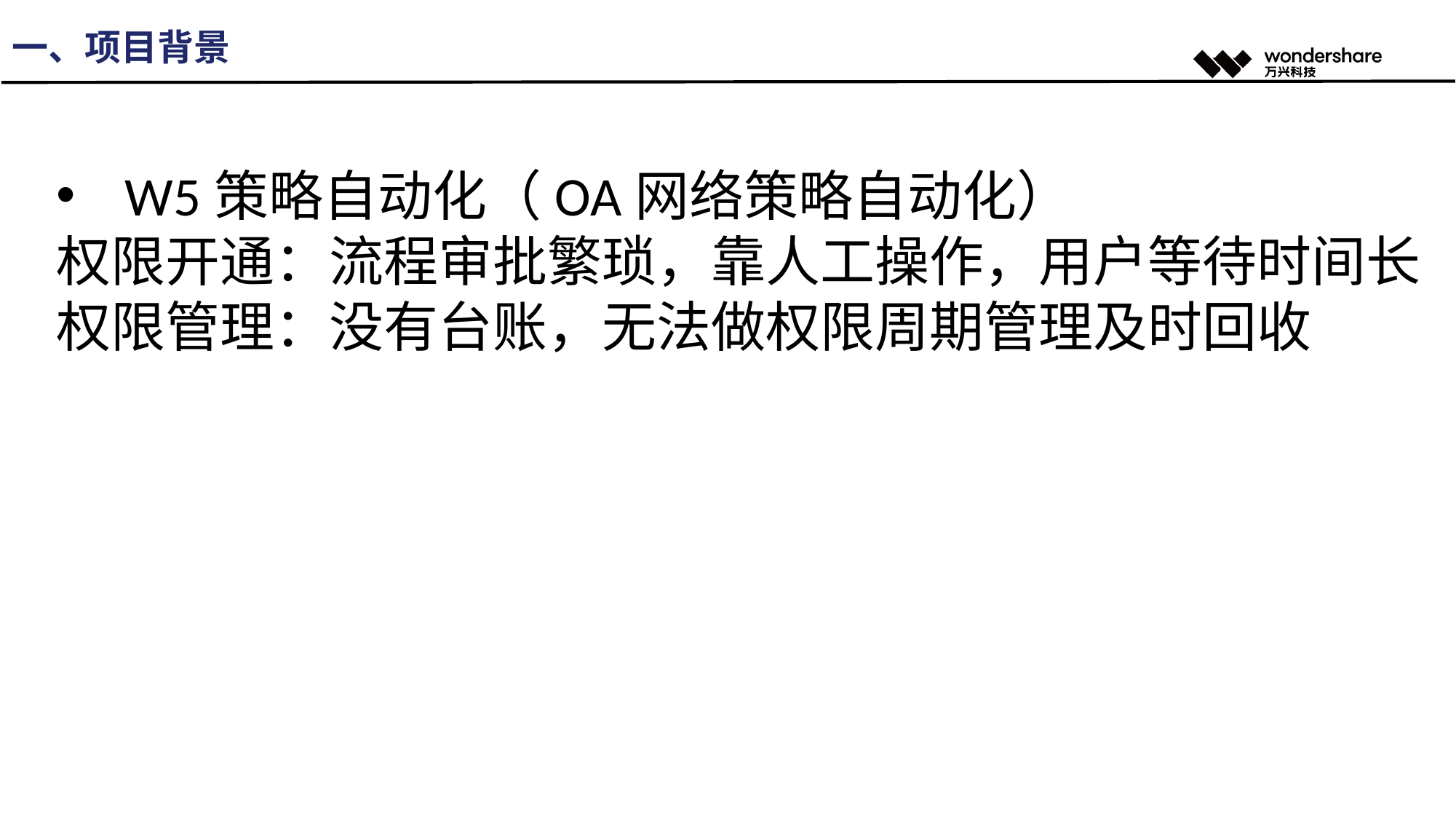

一、项目背景
W5策略自动化（OA网络策略自动化）
权限开通：流程审批繁琐，靠人工操作，用户等待时间长
权限管理：没有台账，无法做权限周期管理及时回收